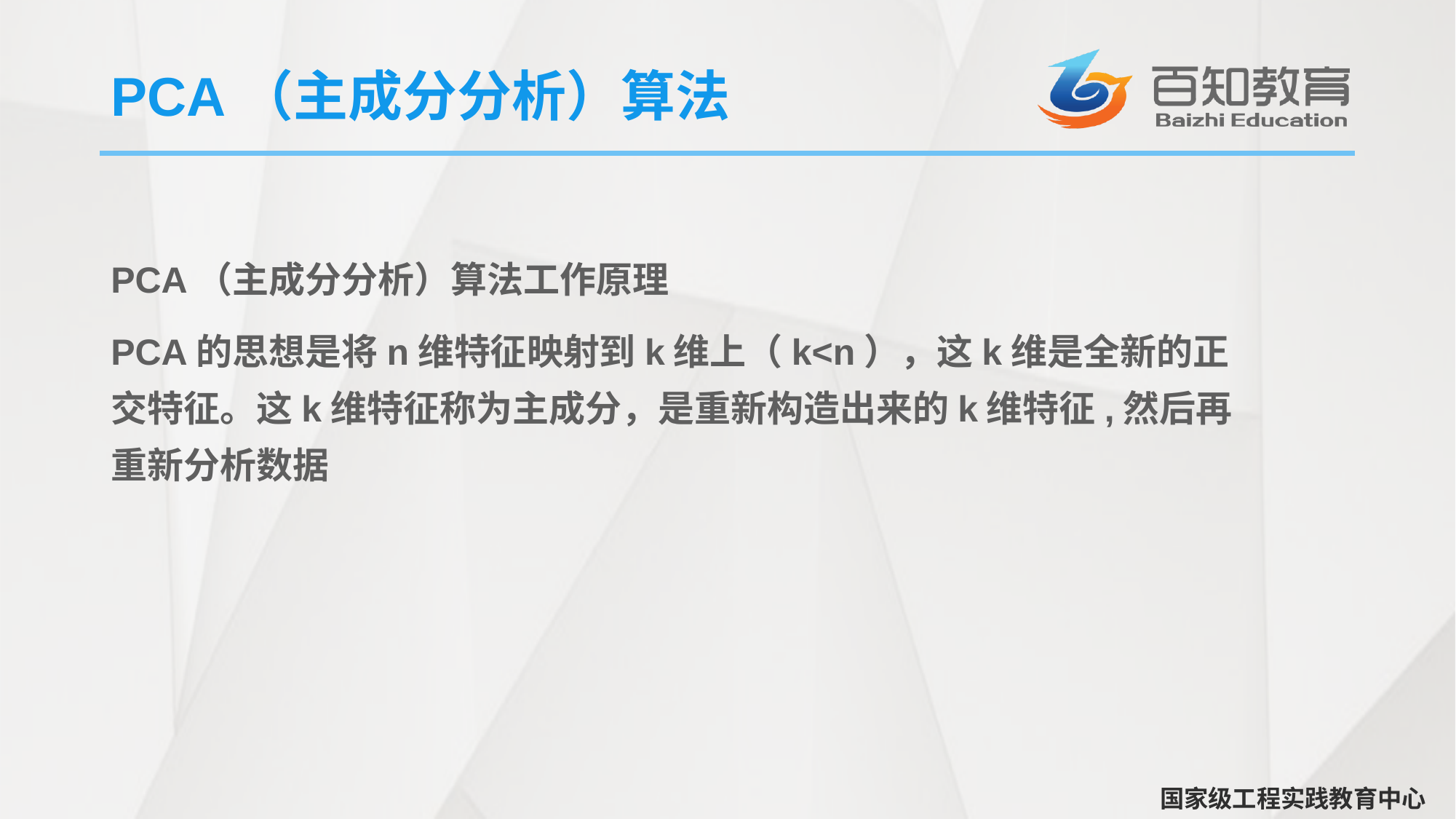

# PCA（主成分分析）算法

PCA（主成分分析）算法工作原理
PCA的思想是将n维特征映射到k维上（k<n），这k维是全新的正交特征。这k维特征称为主成分，是重新构造出来的k维特征,然后再重新分析数据